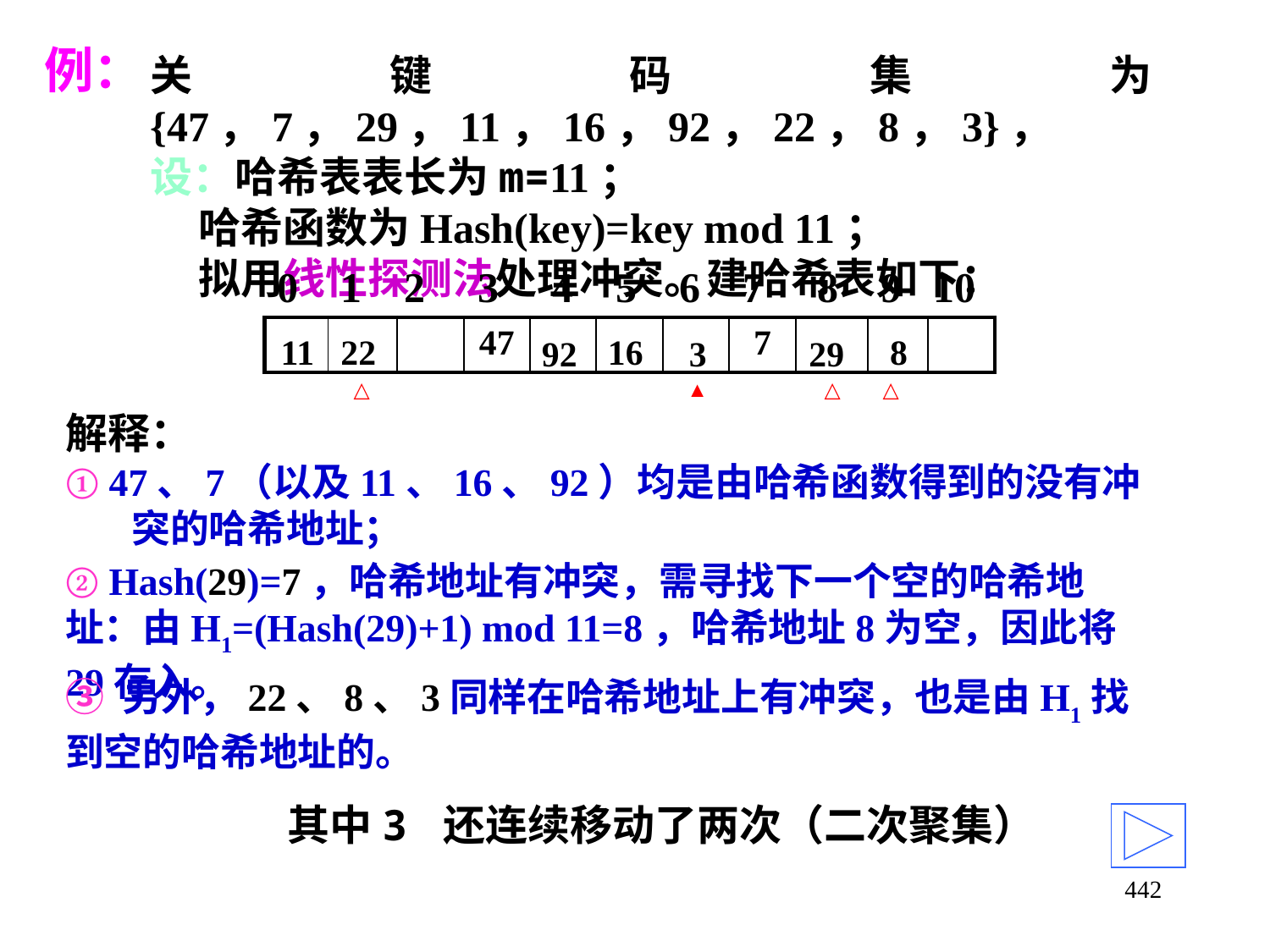

# 例：
关键码集为 {47，7，29，11，16，92，22，8，3}，
设：哈希表表长为m=11；
    哈希函数为Hash(key)=key mod 11；
    拟用线性探测法处理冲突。建哈希表如下：
0    1    2     3     4    5    6    7     8    9   10
11
16
92
22
8
3
29
|  |  |  | 47 |  |  |  | 7 |  |  |  |
| --- | --- | --- | --- | --- | --- | --- | --- | --- | --- | --- |
 △                                                            ▲                      △        △
解释：
① 47、7（以及11、16、92）均是由哈希函数得到的没有冲突的哈希地址；
② Hash(29)=7，哈希地址有冲突，需寻找下一个空的哈希地址：由H1=(Hash(29)+1) mod 11=8，哈希地址8为空，因此将29存入。
③ 另外，22、8、3同样在哈希地址上有冲突，也是由H1找到空的哈希地址的。
其中3 还连续移动了两次（二次聚集）

442